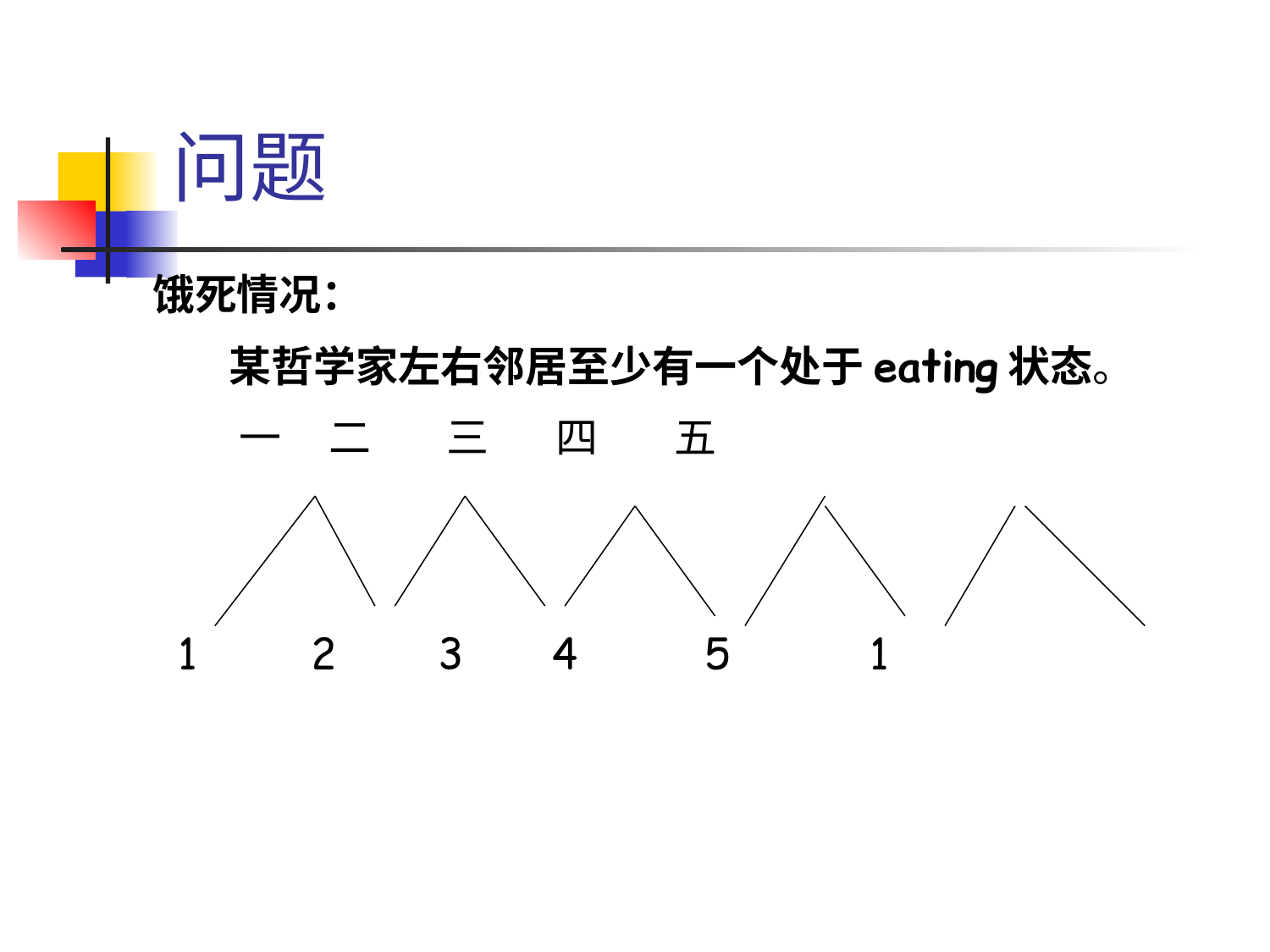

问题
饿死情况：
       某哲学家左右邻居至少有一个处于eating状态。
        一     二        三       四        五

  1         2        3       4          5           1